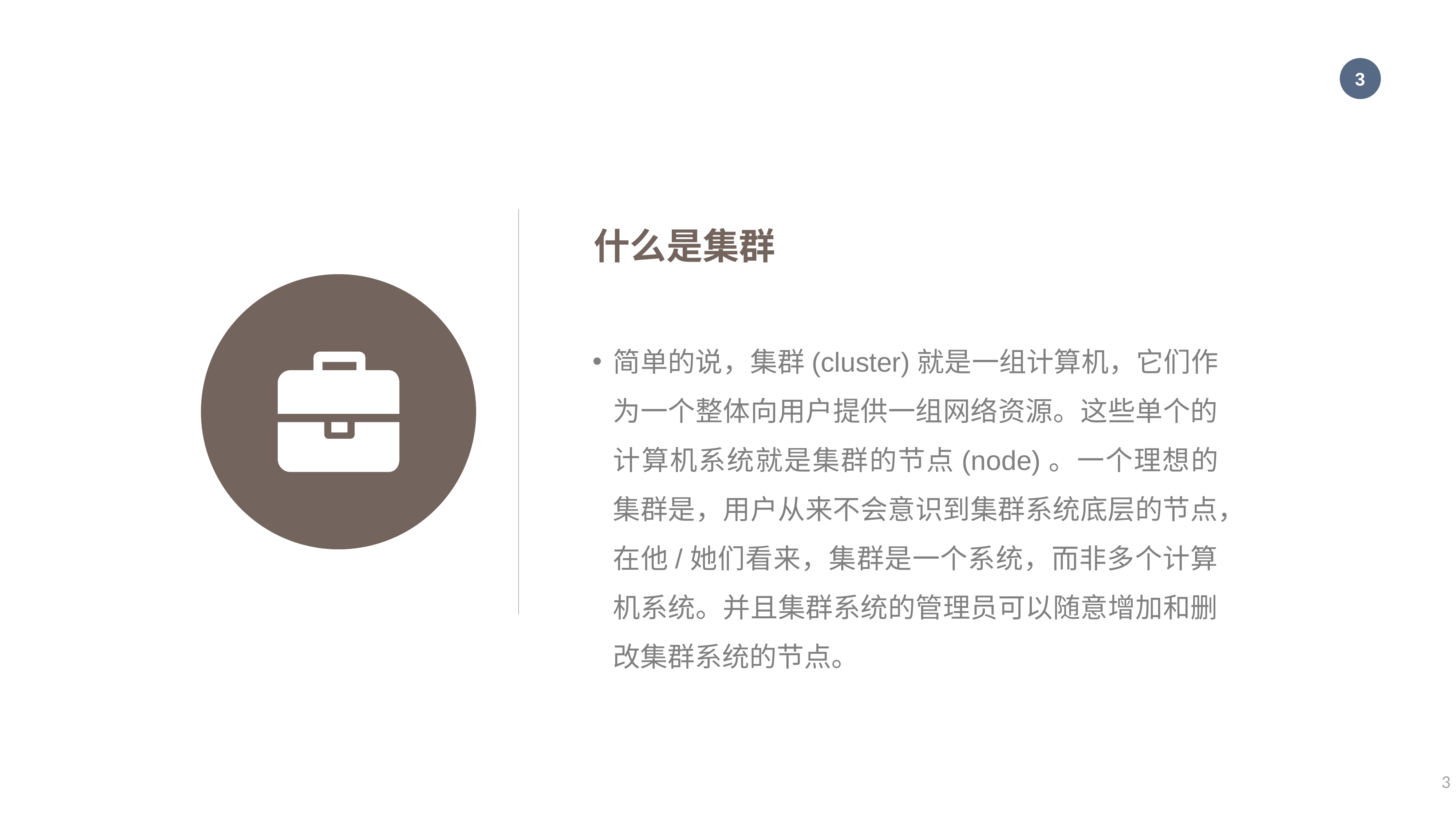

什么是集群

简单的说，集群(cluster)就是一组计算机，它们作为一个整体向用户提供一组网络资源。这些单个的计算机系统就是集群的节点(node)。一个理想的集群是，用户从来不会意识到集群系统底层的节点，在他/她们看来，集群是一个系统，而非多个计算机系统。并且集群系统的管理员可以随意增加和删改集群系统的节点。

3